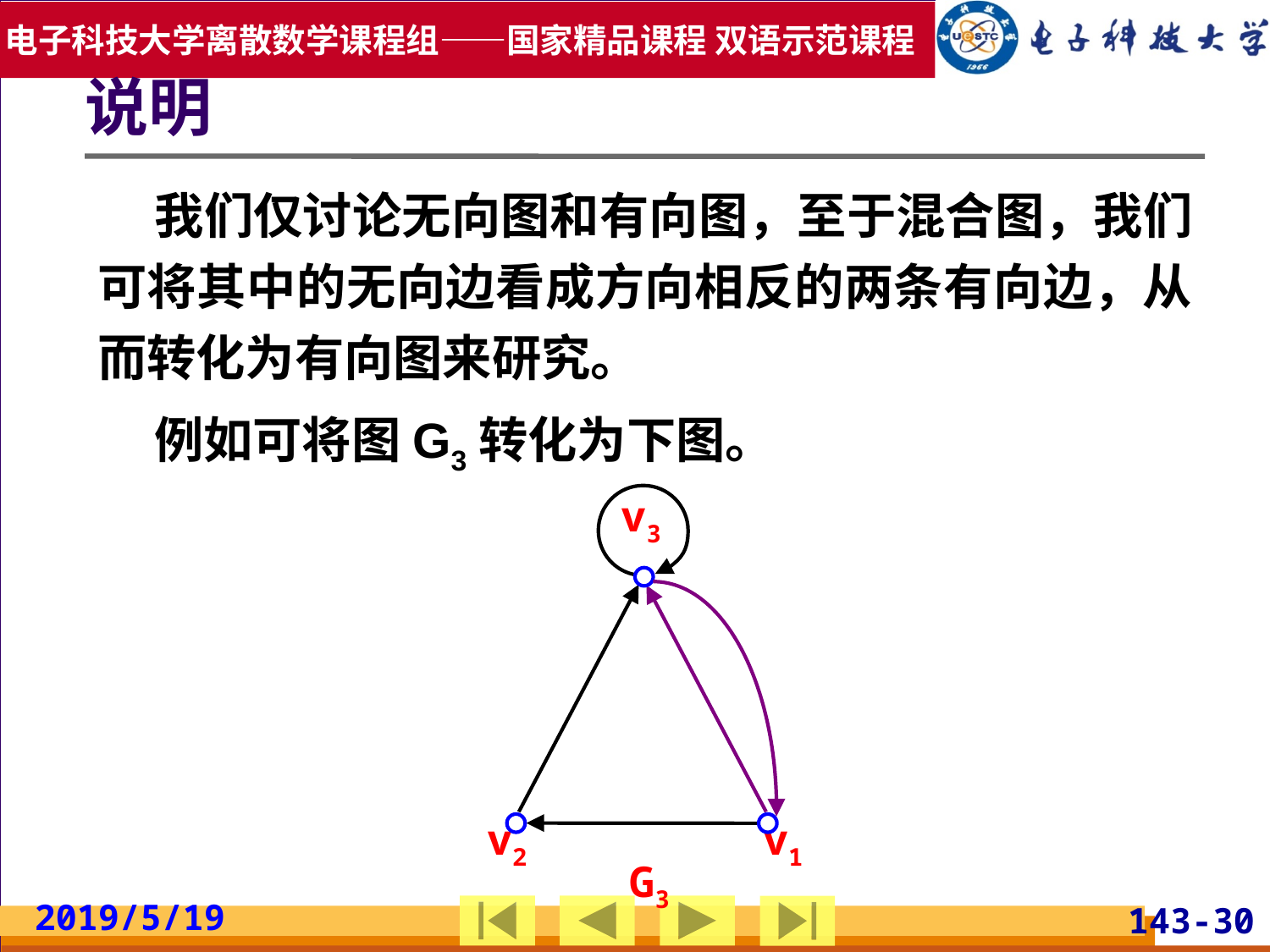

说明
    我们仅讨论无向图和有向图，至于混合图，我们可将其中的无向边看成方向相反的两条有向边，从而转化为有向图来研究。
    例如可将图G3转化为下图。

v3

v2
v1

G3
2019/5/19